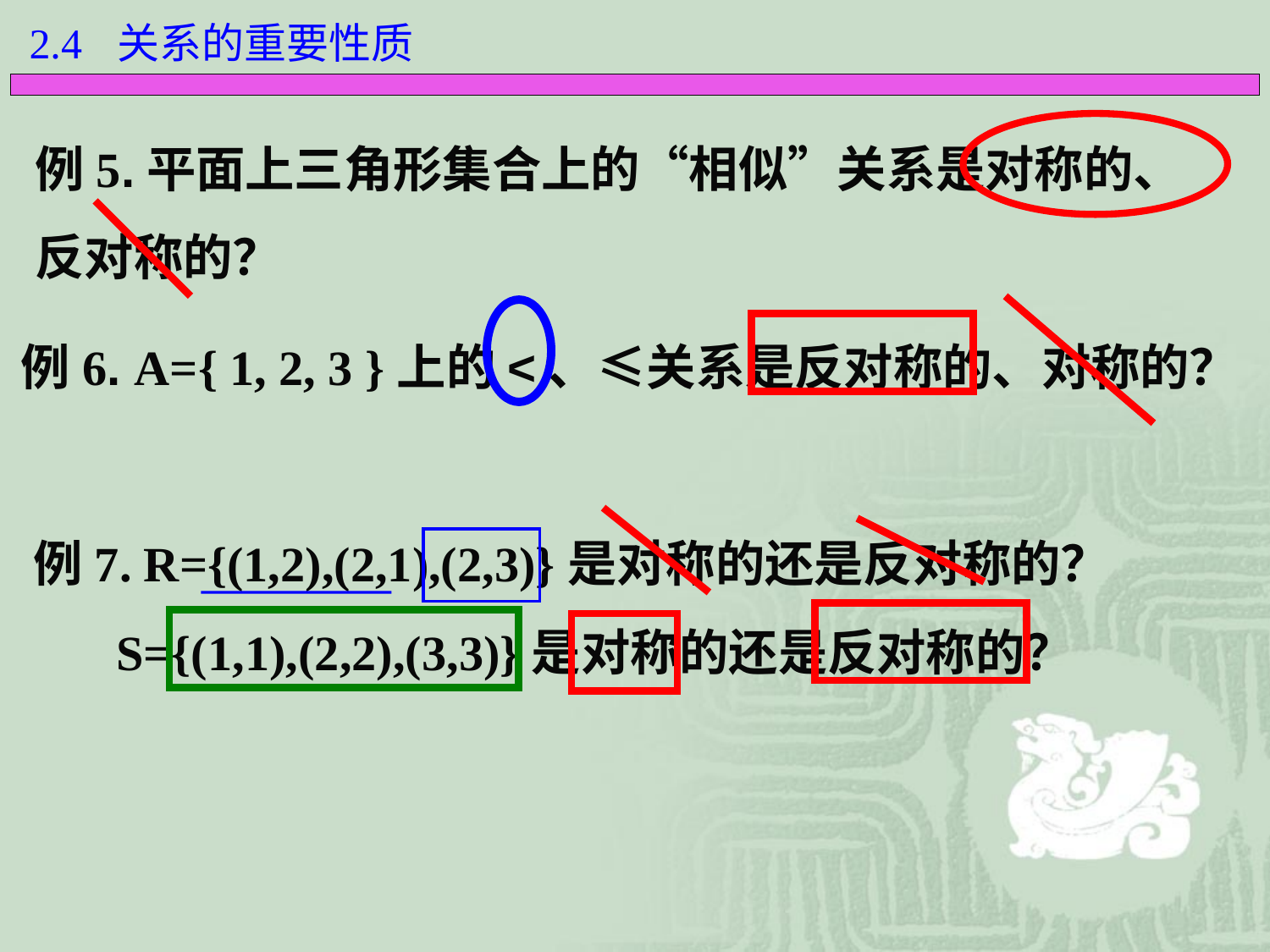

2.4 关系的重要性质

例5.平面上三角形集合上的“相似”关系是对称的、
反对称的？

例6. A={ 1, 2, 3 }上的<、≤关系是反对称的、对称的？

例7. R={(1,2),(2,1),(2,3)}是对称的还是反对称的？
      S={(1,1),(2,2),(3,3)}是对称的还是反对称的？